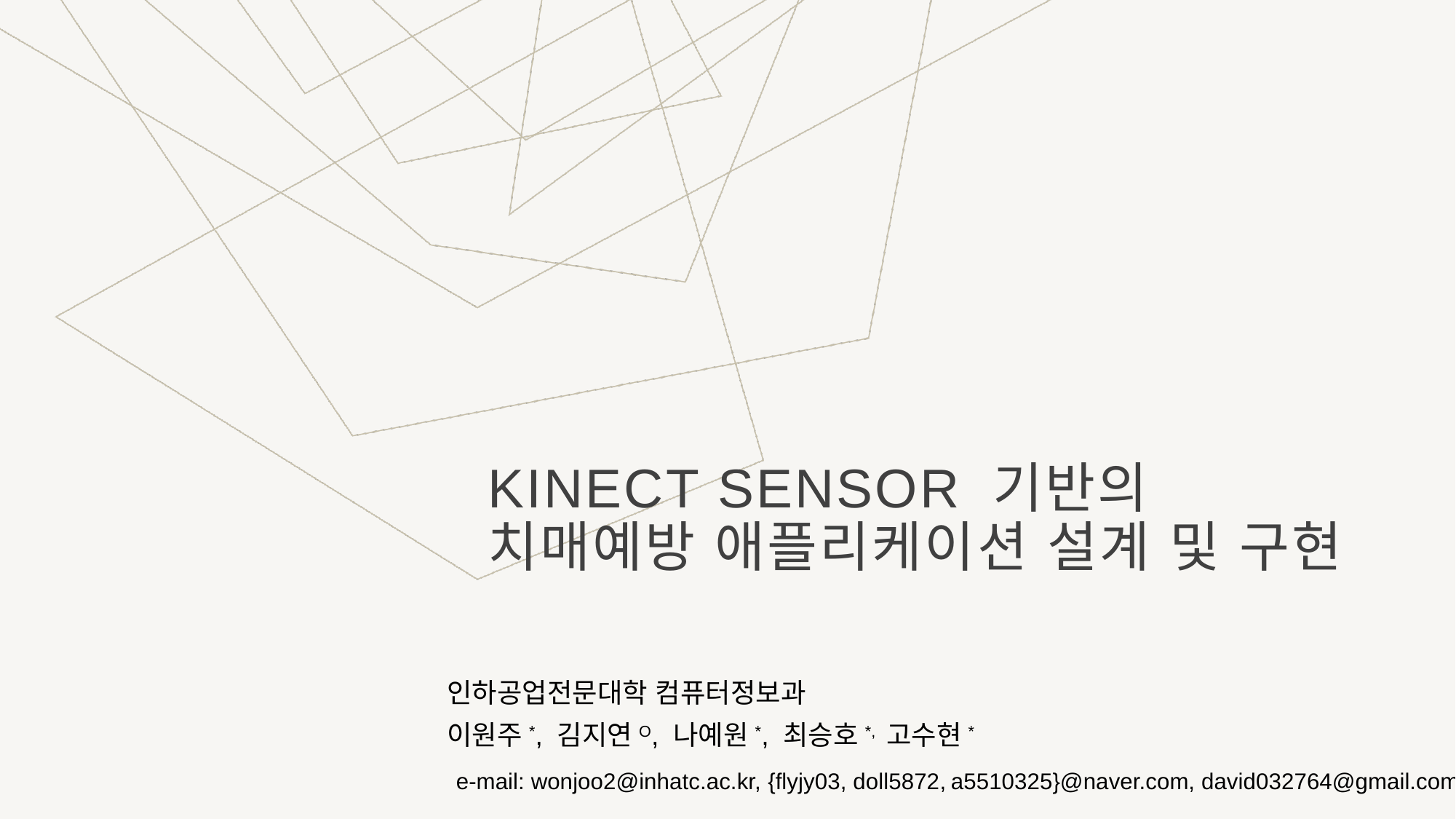

# Kinect sensor 기반의 치매예방 애플리케이션 설계 및 구현
인하공업전문대학 컴퓨터정보과
이원주*, 김지연O, 나예원*, 최승호*, 고수현*

e-mail: wonjoo2@inhatc.ac.kr, {flyjy03, doll5872, a5510325}@naver.com, david032764@gmail.com